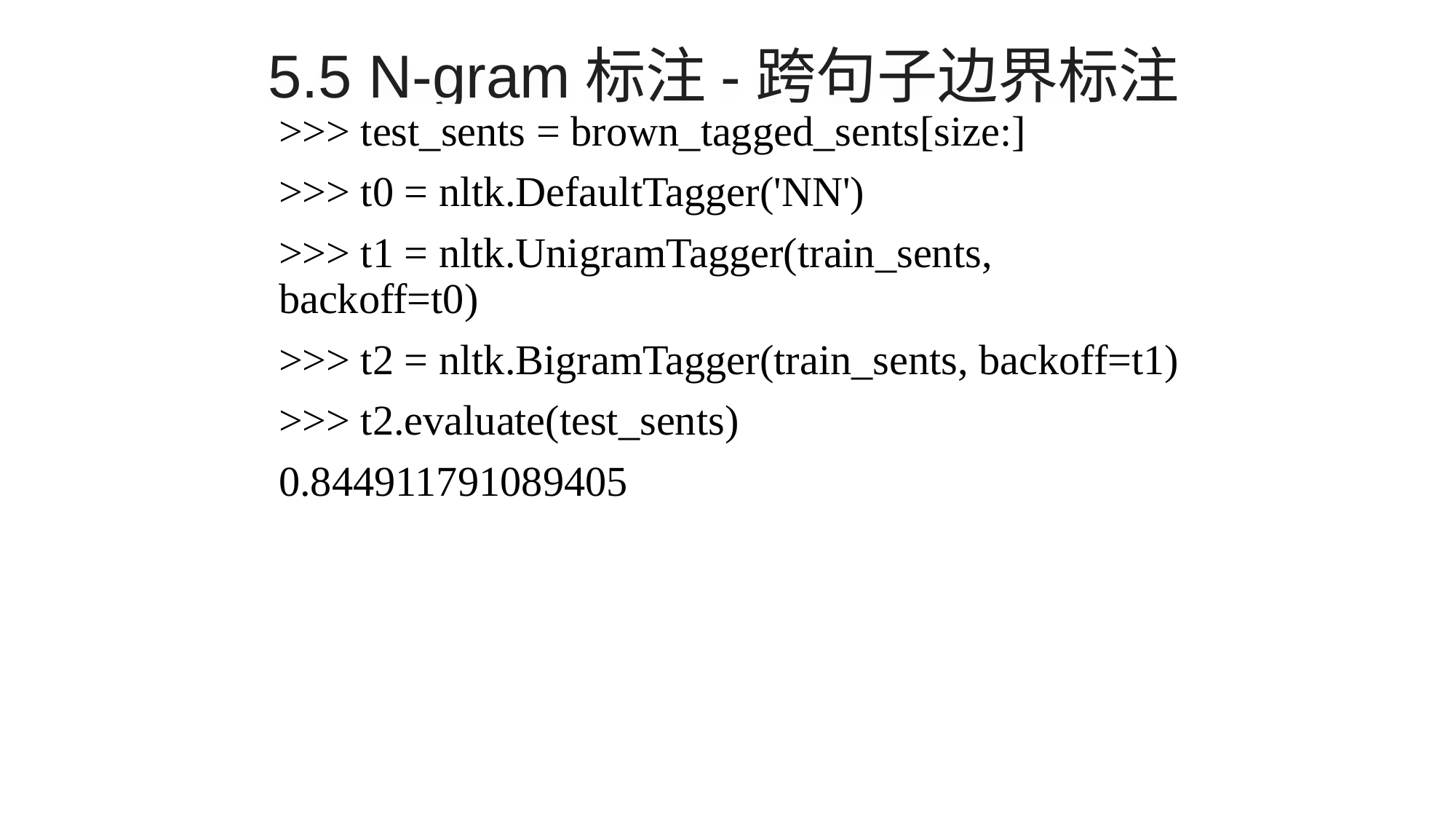

# 5.5 N-gram标注-跨句子边界标注
>>> test_sents = brown_tagged_sents[size:]
>>> t0 = nltk.DefaultTagger('NN')
>>> t1 = nltk.UnigramTagger(train_sents, backoff=t0)
>>> t2 = nltk.BigramTagger(train_sents, backoff=t1)
>>> t2.evaluate(test_sents)
0.844911791089405